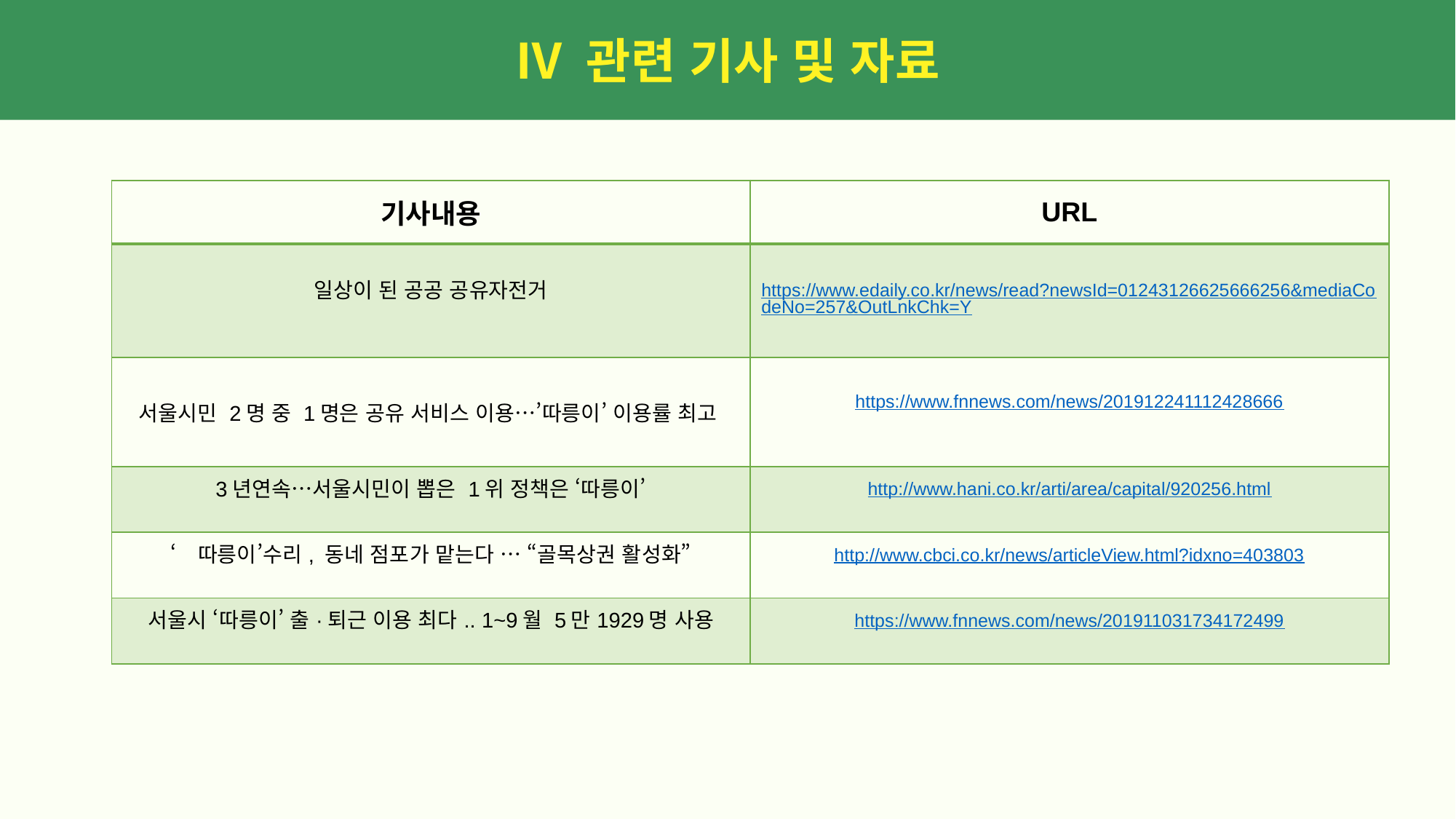

Ⅳ 관련 기사 및 자료
| 기사내용 | URL |
| --- | --- |
| 일상이 된 공공 공유자전거 | https://www.edaily.co.kr/news/read?newsId=01243126625666256&mediaCodeNo=257&OutLnkChk=Y |
| 서울시민 2명 중 1명은 공유 서비스 이용…’따릉이’ 이용률 최고 | https://www.fnnews.com/news/201912241112428666 |
| 3년연속…서울시민이 뽑은 1위 정책은 ‘따릉이’ | http://www.hani.co.kr/arti/area/capital/920256.html |
| ‘따릉이’수리, 동네 점포가 맡는다 … “골목상권 활성화” | http://www.cbci.co.kr/news/articleView.html?idxno=403803 |
| 서울시 ‘따릉이’ 출·퇴근 이용 최다.. 1~9월 5만1929명 사용 | https://www.fnnews.com/news/201911031734172499 |